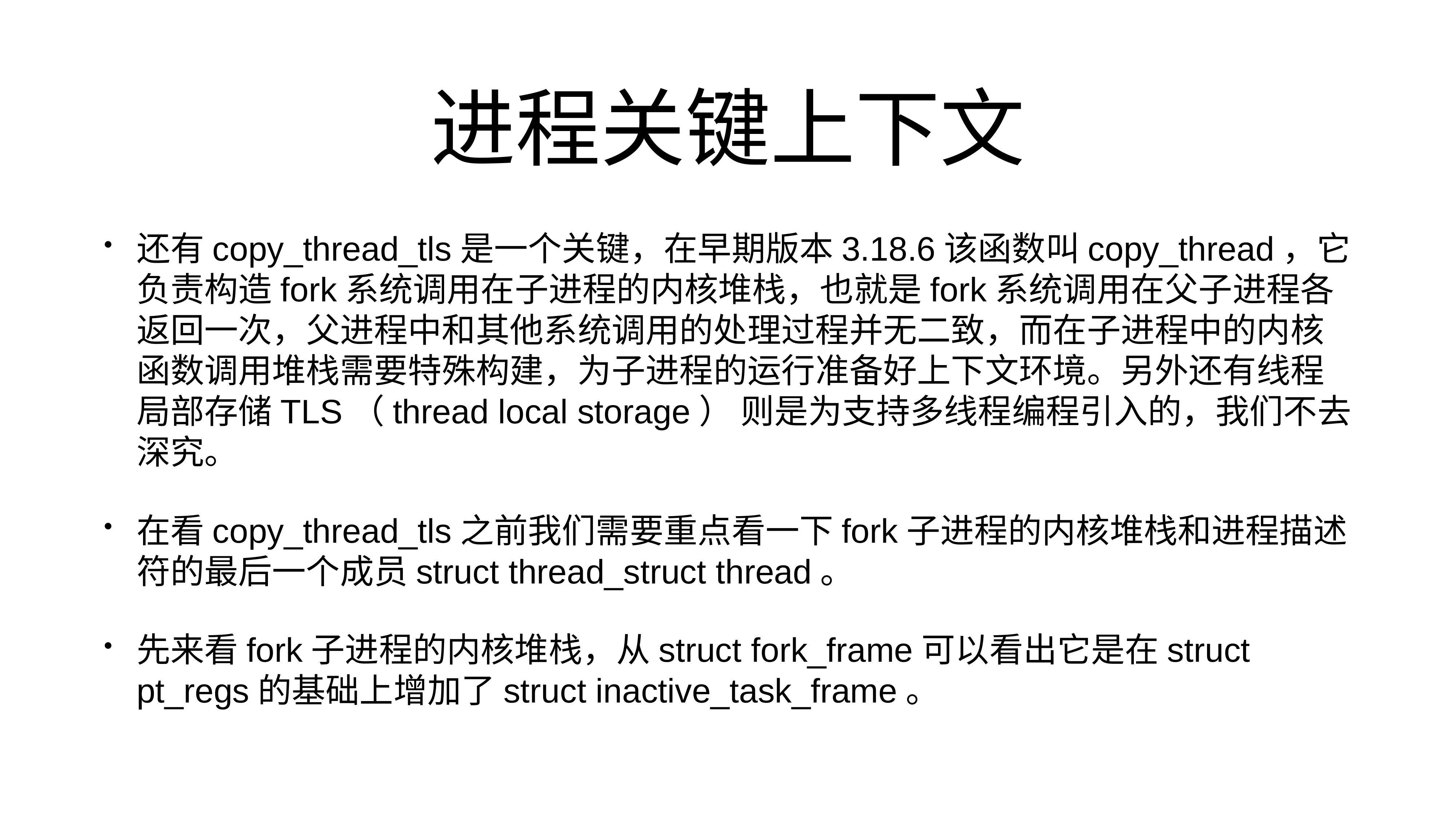

# 进程关键上下文
还有copy_thread_tls是一个关键，在早期版本3.18.6该函数叫copy_thread，它负责构造fork系统调用在子进程的内核堆栈，也就是fork系统调用在父子进程各返回一次，父进程中和其他系统调用的处理过程并无二致，而在子进程中的内核函数调用堆栈需要特殊构建，为子进程的运行准备好上下文环境。另外还有线程局部存储TLS（thread local storage） 则是为支持多线程编程引入的，我们不去深究。
在看copy_thread_tls之前我们需要重点看一下fork子进程的内核堆栈和进程描述符的最后一个成员struct thread_struct thread。
先来看fork子进程的内核堆栈，从struct fork_frame可以看出它是在struct pt_regs的基础上增加了struct inactive_task_frame。